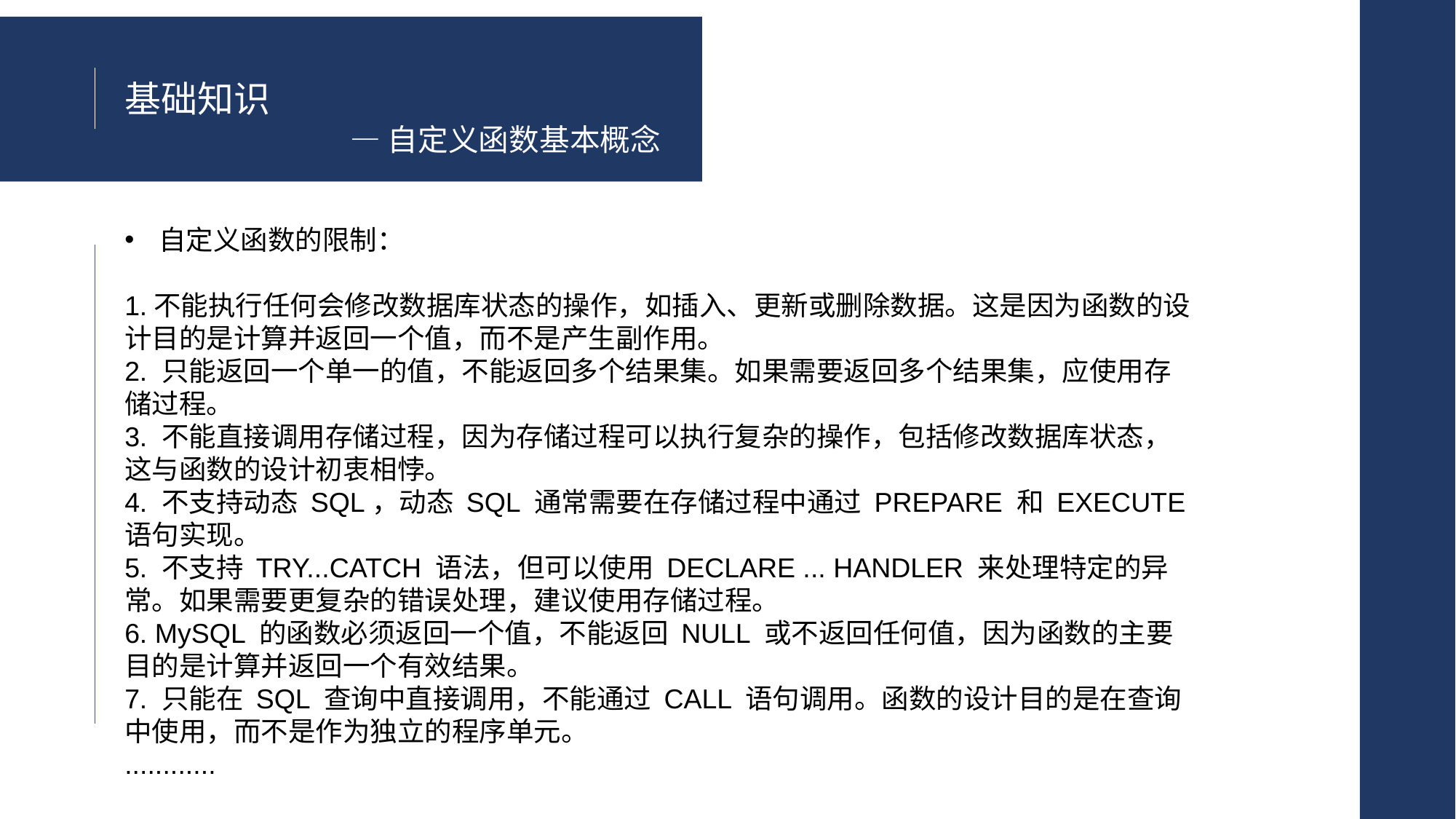

基础知识
—自定义函数基本概念

自定义函数的限制：

1.不能执行任何会修改数据库状态的操作，如插入、更新或删除数据。这是因为函数的设计目的是计算并返回一个值，而不是产生副作用。
2. 只能返回一个单一的值，不能返回多个结果集。如果需要返回多个结果集，应使用存储过程。
3. 不能直接调用存储过程，因为存储过程可以执行复杂的操作，包括修改数据库状态，这与函数的设计初衷相悖。
4. 不支持动态 SQL，动态 SQL 通常需要在存储过程中通过 PREPARE 和 EXECUTE 语句实现。
5. 不支持 TRY...CATCH 语法，但可以使用 DECLARE ... HANDLER 来处理特定的异常。如果需要更复杂的错误处理，建议使用存储过程。
6. MySQL 的函数必须返回一个值，不能返回 NULL 或不返回任何值，因为函数的主要目的是计算并返回一个有效结果。
7. 只能在 SQL 查询中直接调用，不能通过 CALL 语句调用。函数的设计目的是在查询中使用，而不是作为独立的程序单元。
............